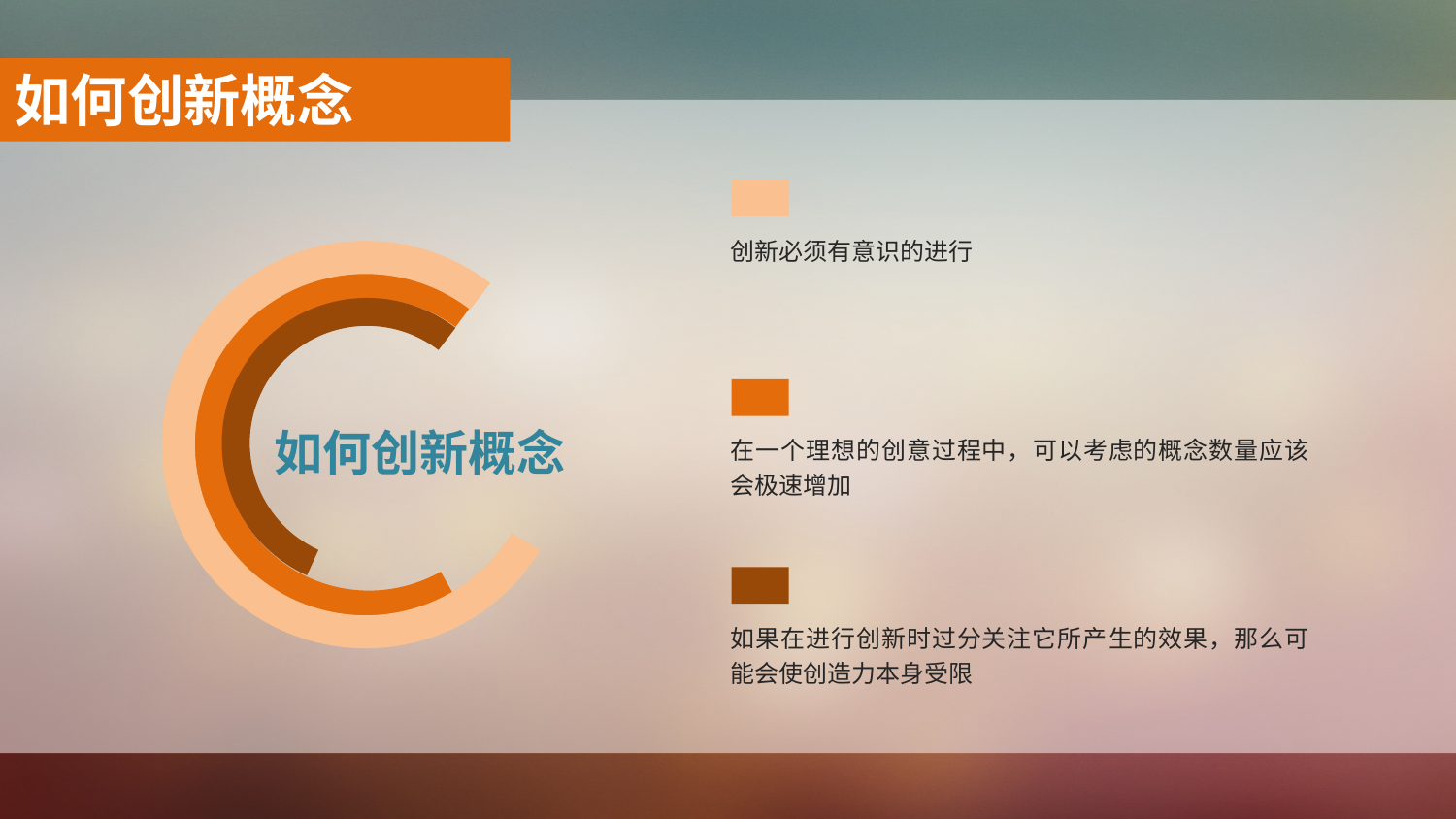

如何创新概念

创新必须有意识的进行

在一个理想的创意过程中，可以考虑的概念数量应该会极速增加

如何创新概念

如果在进行创新时过分关注它所产生的效果，那么可能会使创造力本身受限